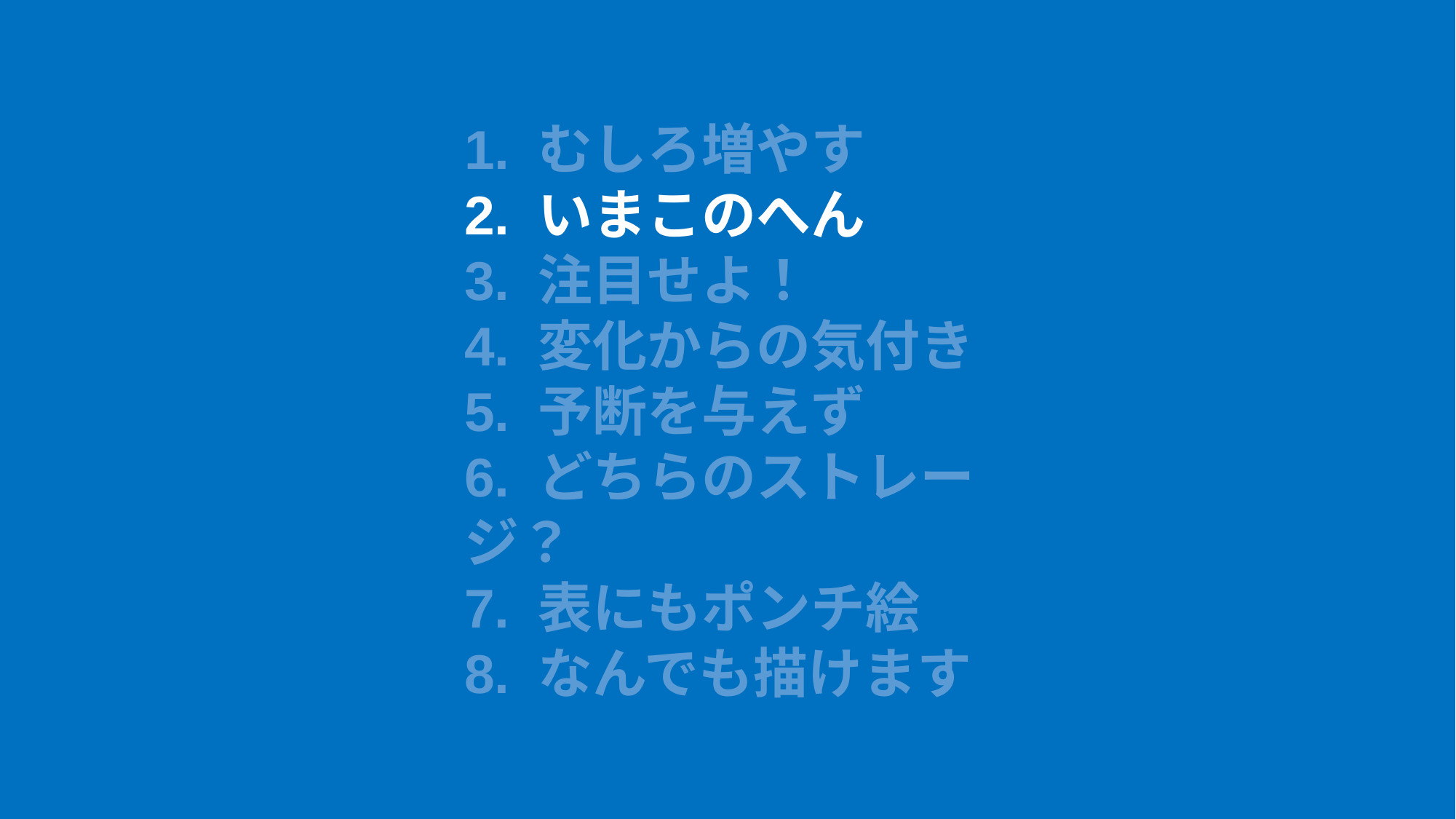

1. むしろ増やす
2. いまこのへん
3. 注目せよ！
4. 変化からの気付き
5. 予断を与えず
6. どちらのストレージ？
7. 表にもポンチ絵
8. なんでも描けます